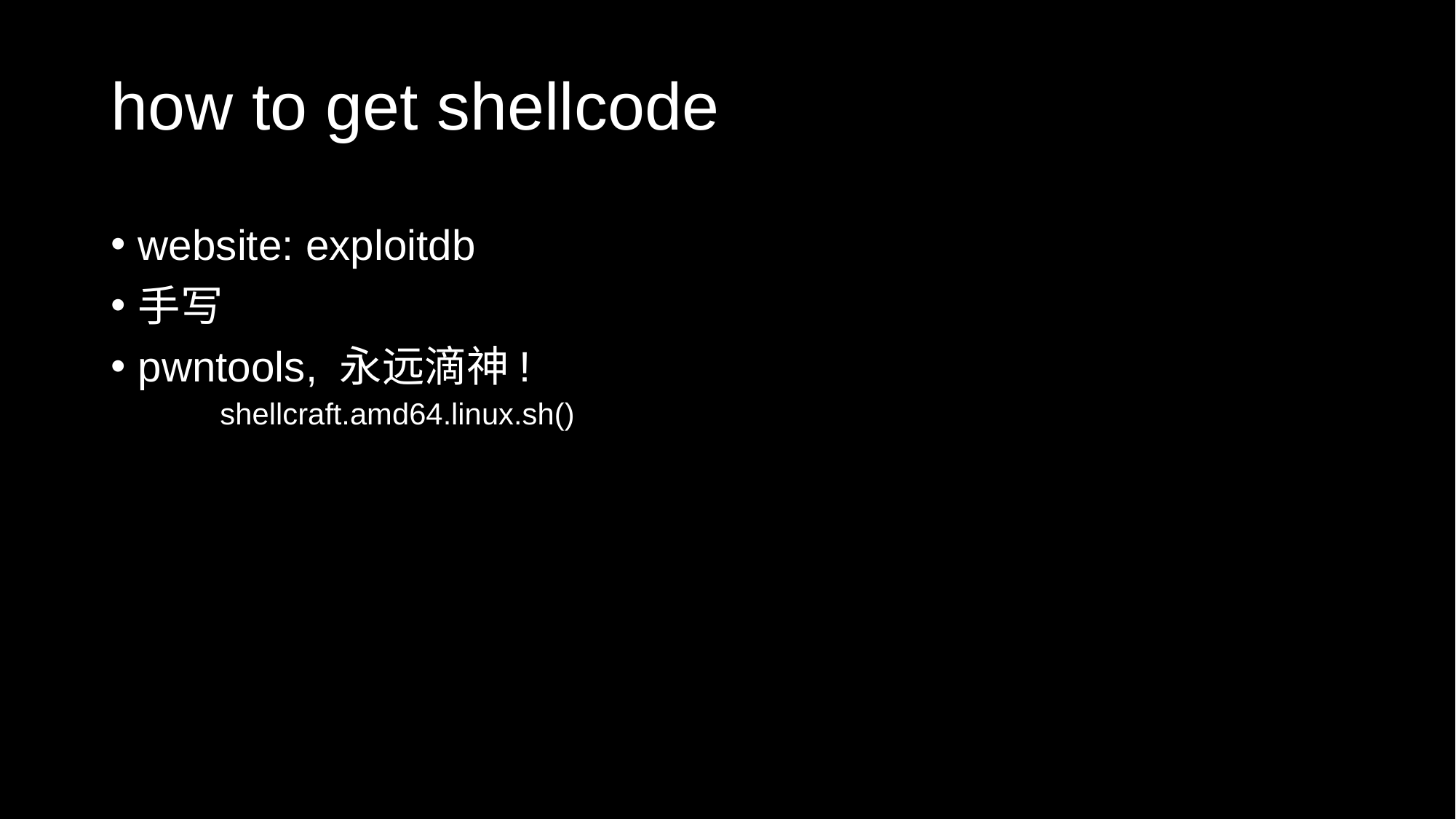

# how to get shellcode
website: exploitdb
手写
pwntools, 永远滴神!
shellcraft.amd64.linux.sh()